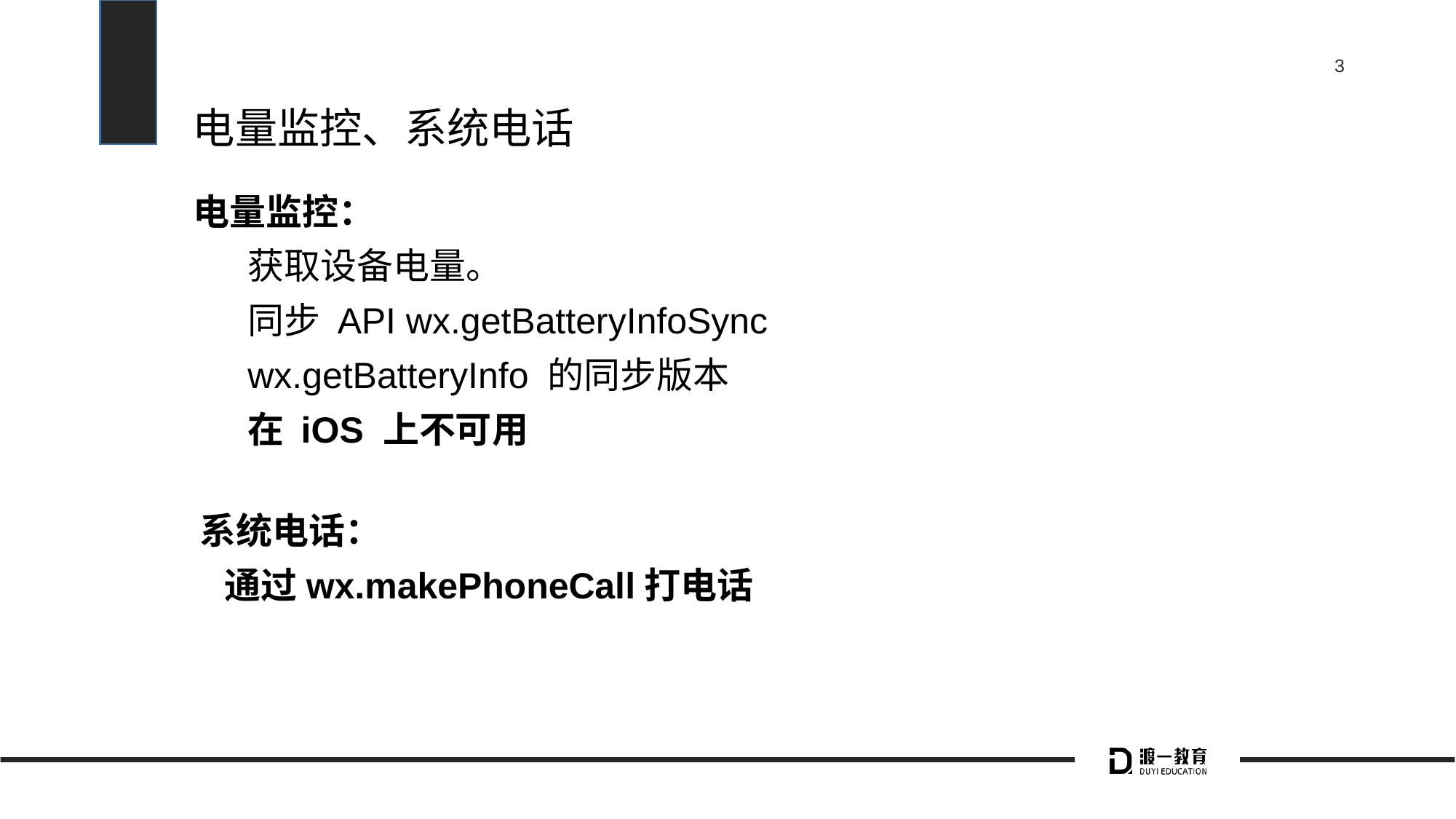

# 电量监控、系统电话
电量监控：
获取设备电量。
同步 API wx.getBatteryInfoSync
wx.getBatteryInfo 的同步版本
在 iOS 上不可用
系统电话：
  通过wx.makePhoneCall打电话